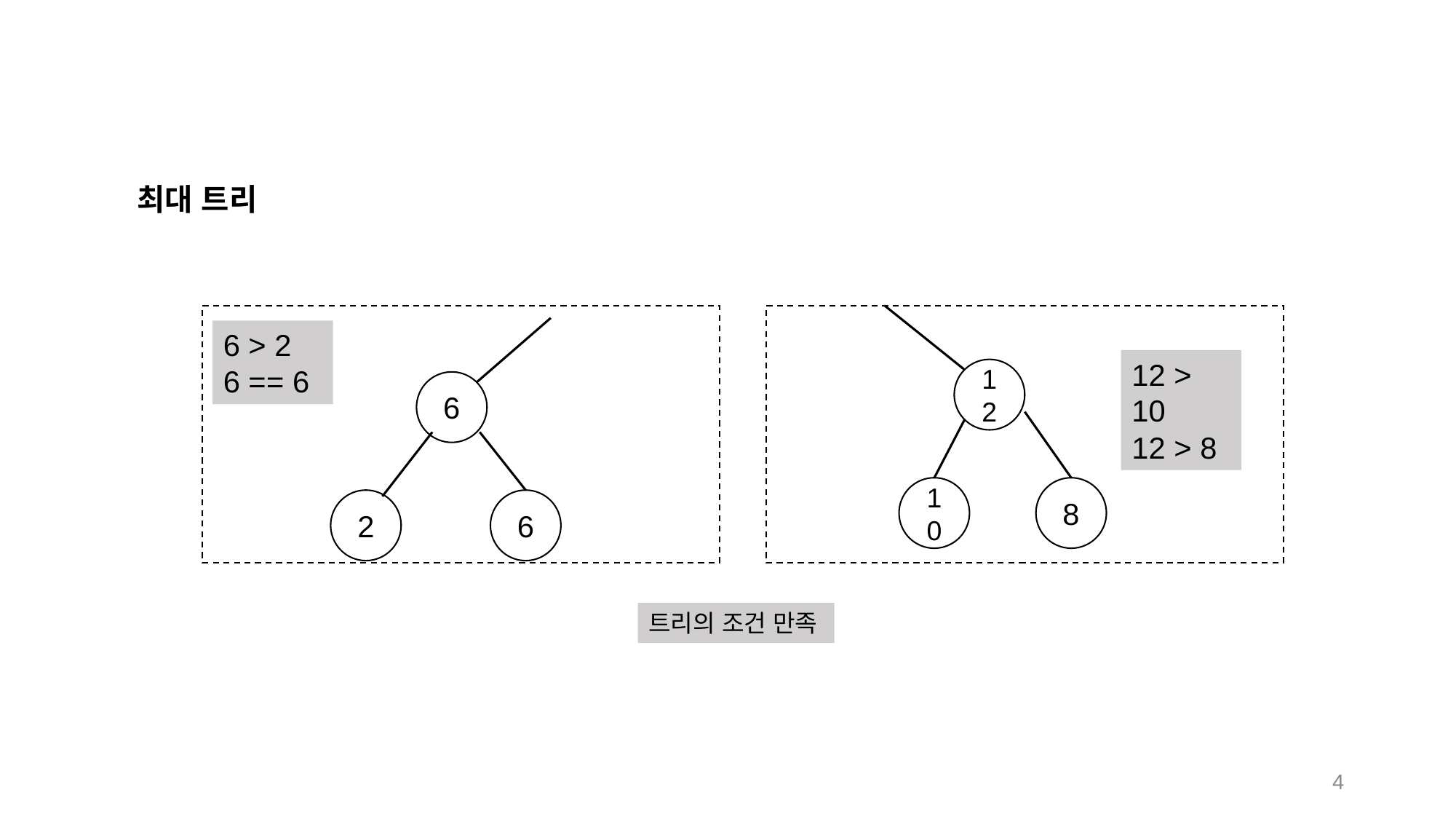

최대 트리

6 > 2
6 == 6
12 > 10
12 > 8
12
6
10
8
2
6
트리의 조건 만족
4